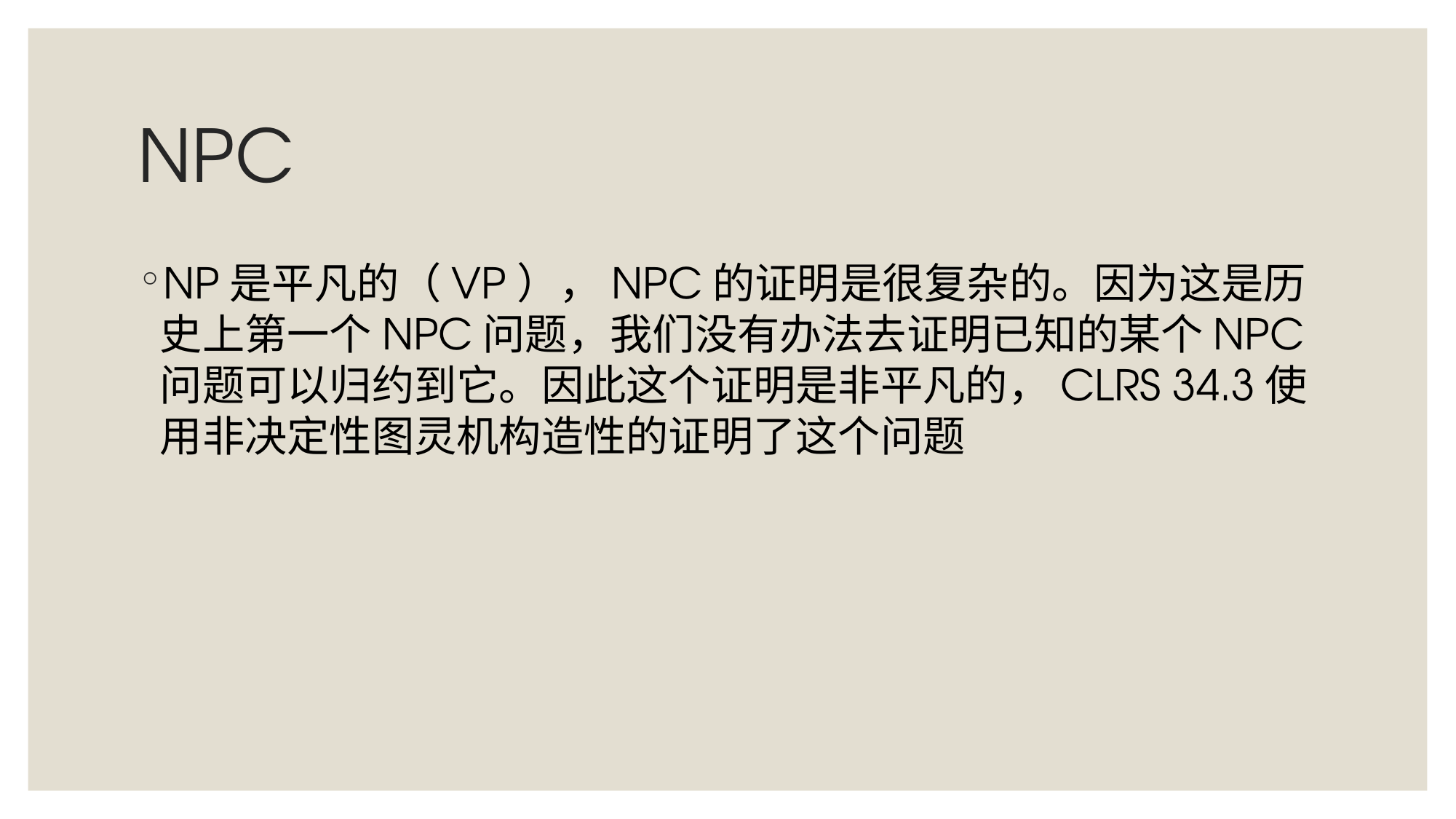

# NPC
NP是平凡的（VP），NPC的证明是很复杂的。因为这是历史上第一个NPC问题，我们没有办法去证明已知的某个NPC问题可以归约到它。因此这个证明是非平凡的，CLRS 34.3使用非决定性图灵机构造性的证明了这个问题